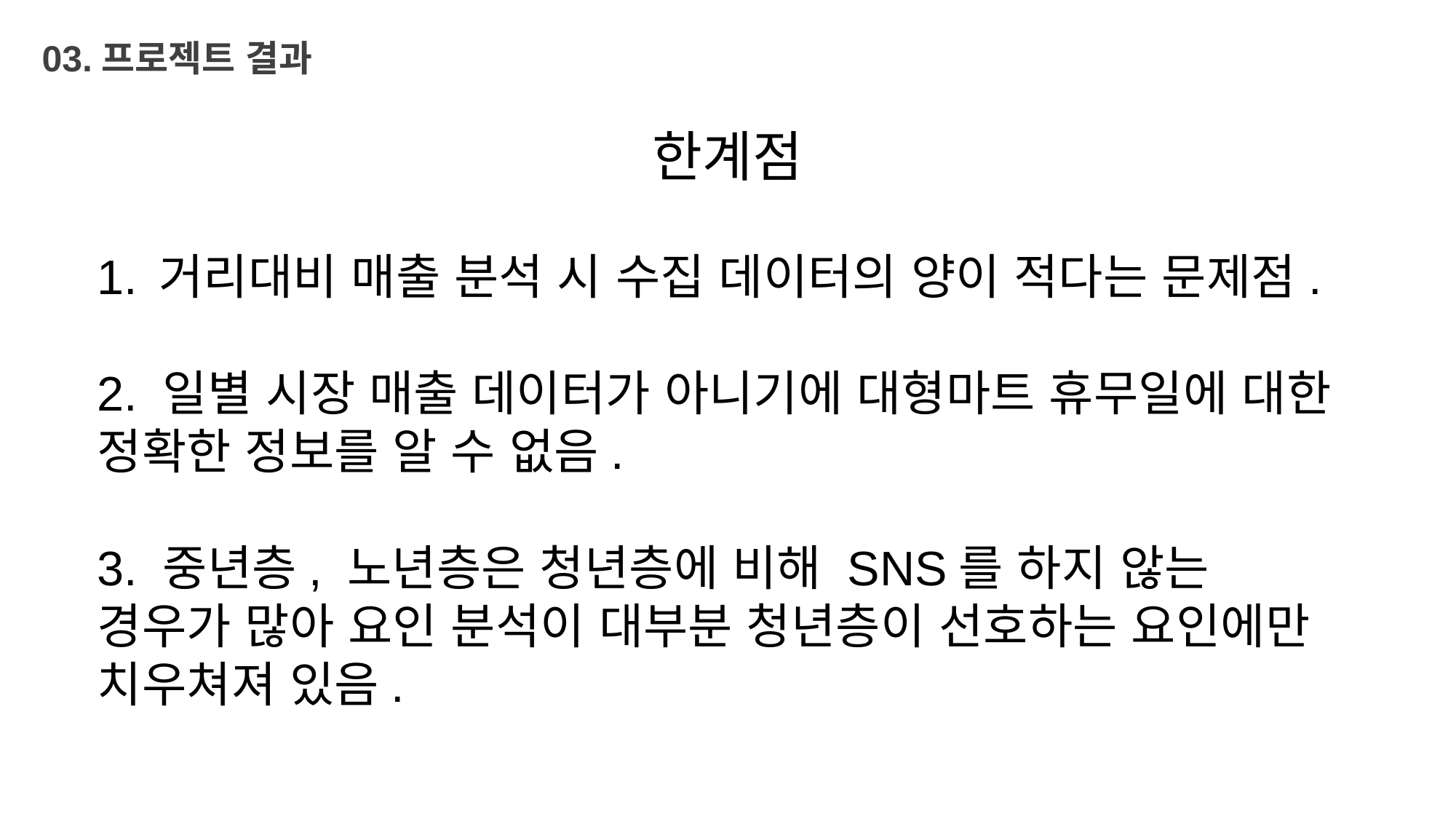

# 03.프로젝트 결과
한계점

거리대비 매출 분석 시 수집 데이터의 양이 적다는 문제점.

2. 일별 시장 매출 데이터가 아니기에 대형마트 휴무일에 대한 정확한 정보를 알 수 없음.

3. 중년층, 노년층은 청년층에 비해 SNS를 하지 않는 경우가 많아 요인 분석이 대부분 청년층이 선호하는 요인에만 치우쳐져 있음.